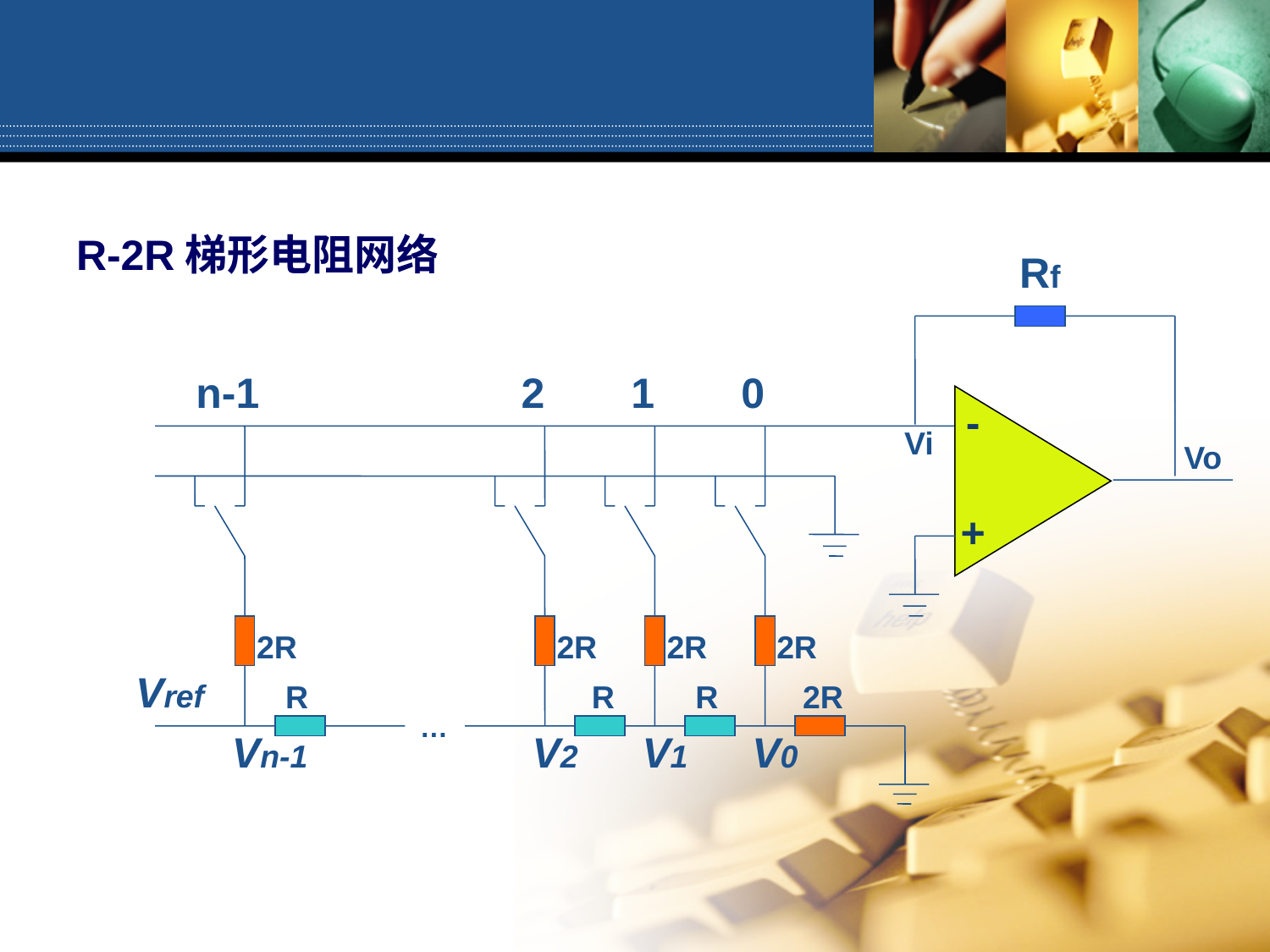

R-2R梯形电阻网络
Rf

n-1
2
1
0
-

Vi

Vo

+

2R
2R
2R
2R
Vref
R
R
R
2R
…

Vn-1

V2
V1
V0